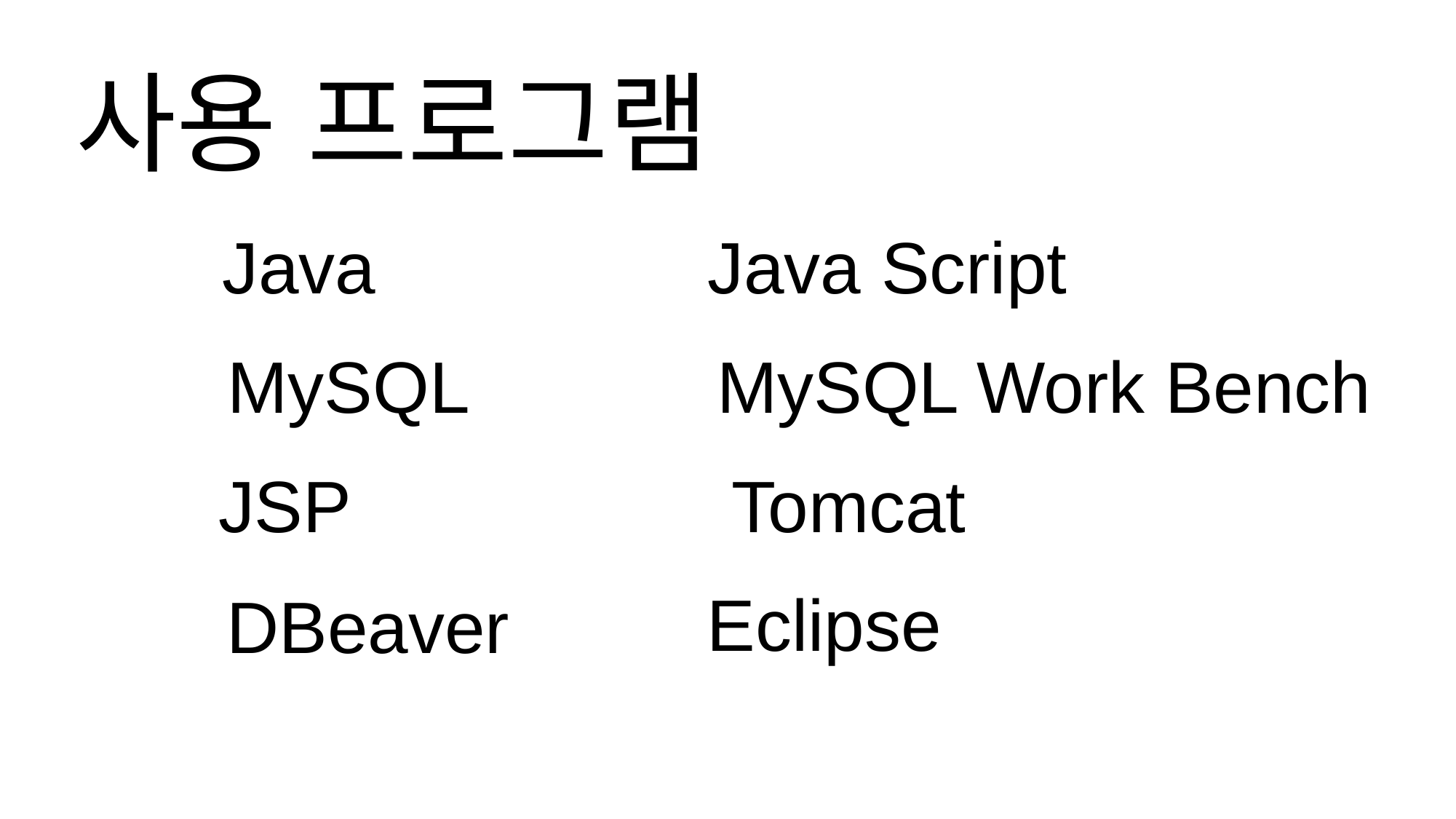

# 사용 프로그램
Java
Java Script
MySQL
MySQL Work Bench
Tomcat
JSP
Eclipse
DBeaver